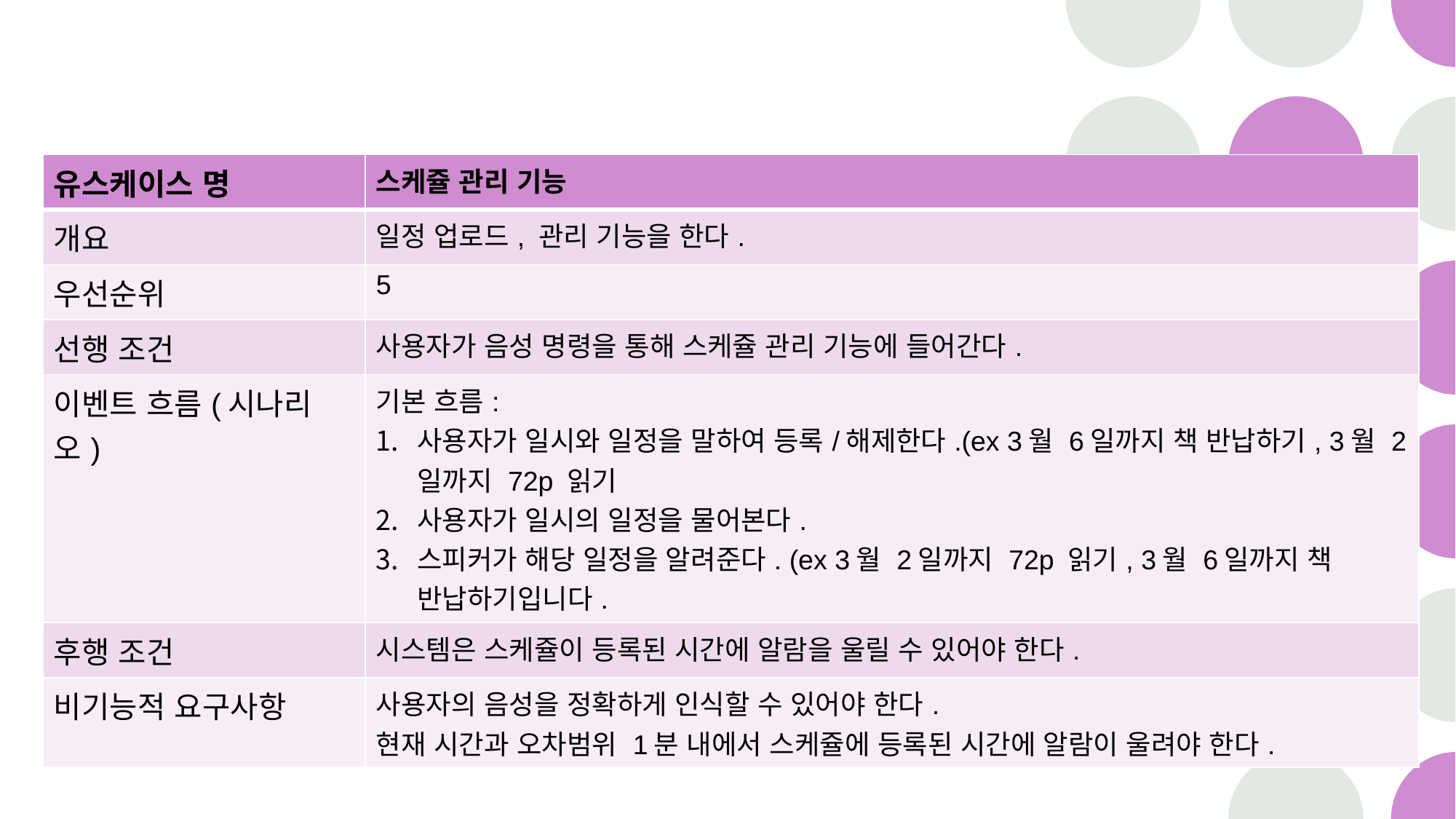

| 유스케이스 명 | 스케쥴 관리 기능 |
| --- | --- |
| 개요 | 일정 업로드, 관리 기능을 한다. |
| 우선순위 | 5 |
| 선행 조건 | 사용자가 음성 명령을 통해 스케쥴 관리 기능에 들어간다. |
| 이벤트 흐름(시나리오) | 기본 흐름: 사용자가 일시와 일정을 말하여 등록/해제한다.(ex 3월 6일까지 책 반납하기, 3월 2일까지 72p 읽기 사용자가 일시의 일정을 물어본다. 스피커가 해당 일정을 알려준다. (ex 3월 2일까지 72p 읽기, 3월 6일까지 책 반납하기입니다. |
| 후행 조건 | 시스템은 스케쥴이 등록된 시간에 알람을 울릴 수 있어야 한다. |
| 비기능적 요구사항 | 사용자의 음성을 정확하게 인식할 수 있어야 한다. 현재 시간과 오차범위 1분 내에서 스케쥴에 등록된 시간에 알람이 울려야 한다. |